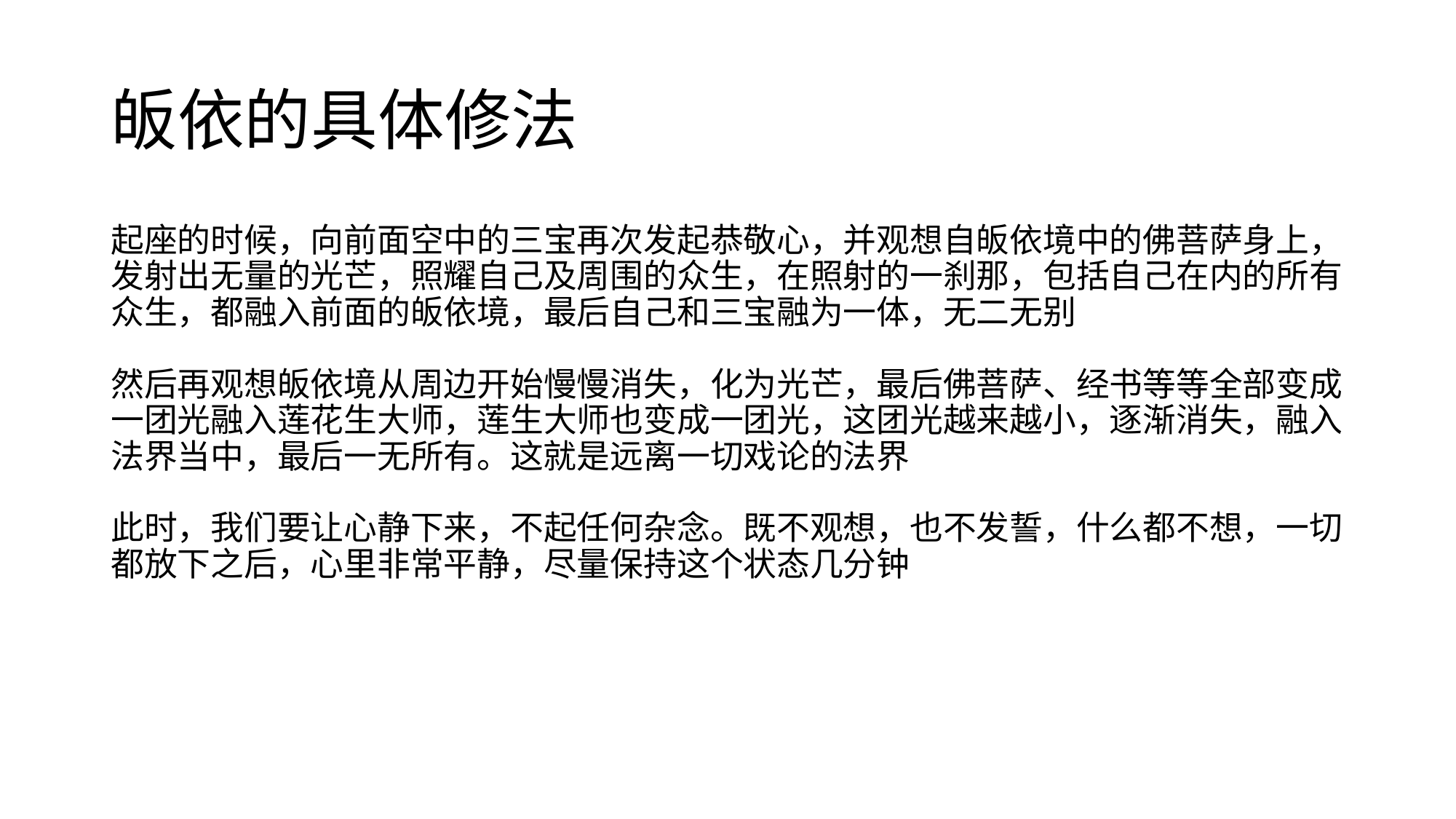

# 皈依的具体修法
起座的时候，向前面空中的三宝再次发起恭敬心，并观想自皈依境中的佛菩萨身上，发射出无量的光芒，照耀自己及周围的众生，在照射的一刹那，包括自己在内的所有众生，都融入前面的皈依境，最后自己和三宝融为一体，无二无别

然后再观想皈依境从周边开始慢慢消失，化为光芒，最后佛菩萨、经书等等全部变成一团光融入莲花生大师，莲生大师也变成一团光，这团光越来越小，逐渐消失，融入法界当中，最后一无所有。这就是远离一切戏论的法界

此时，我们要让心静下来，不起任何杂念。既不观想，也不发誓，什么都不想，一切都放下之后，心里非常平静，尽量保持这个状态几分钟